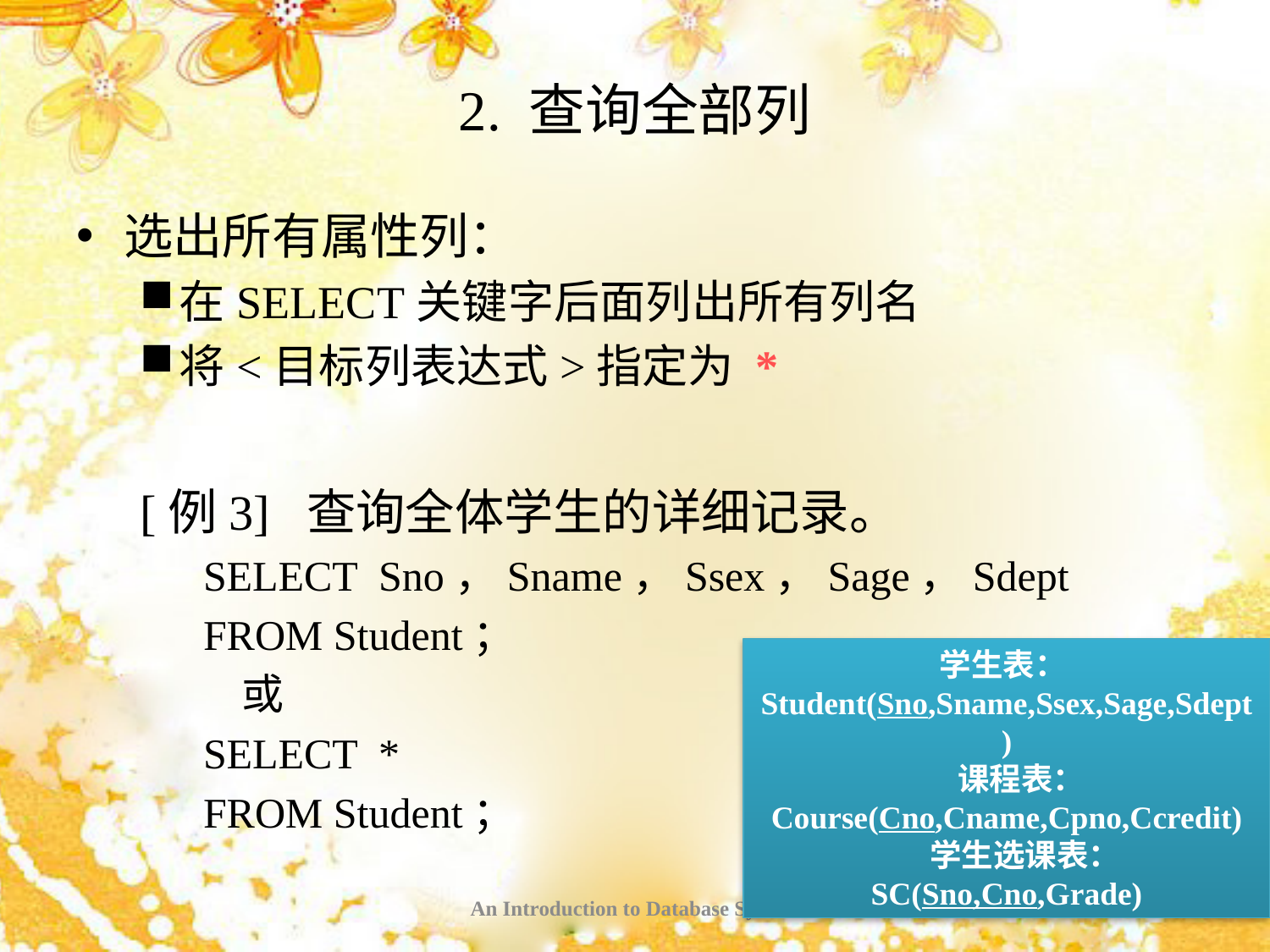

# 2. 查询全部列
选出所有属性列：
在SELECT关键字后面列出所有列名
将<目标列表达式>指定为 *

[例3]  查询全体学生的详细记录。
SELECT  Sno，Sname，Ssex，Sage，Sdept
FROM Student；
   或
SELECT  *
FROM Student；
学生表：Student(Sno,Sname,Ssex,Sage,Sdept)
    课程表：Course(Cno,Cname,Cpno,Ccredit)
    学生选课表：
SC(Sno,Cno,Grade)
An Introduction to Database System